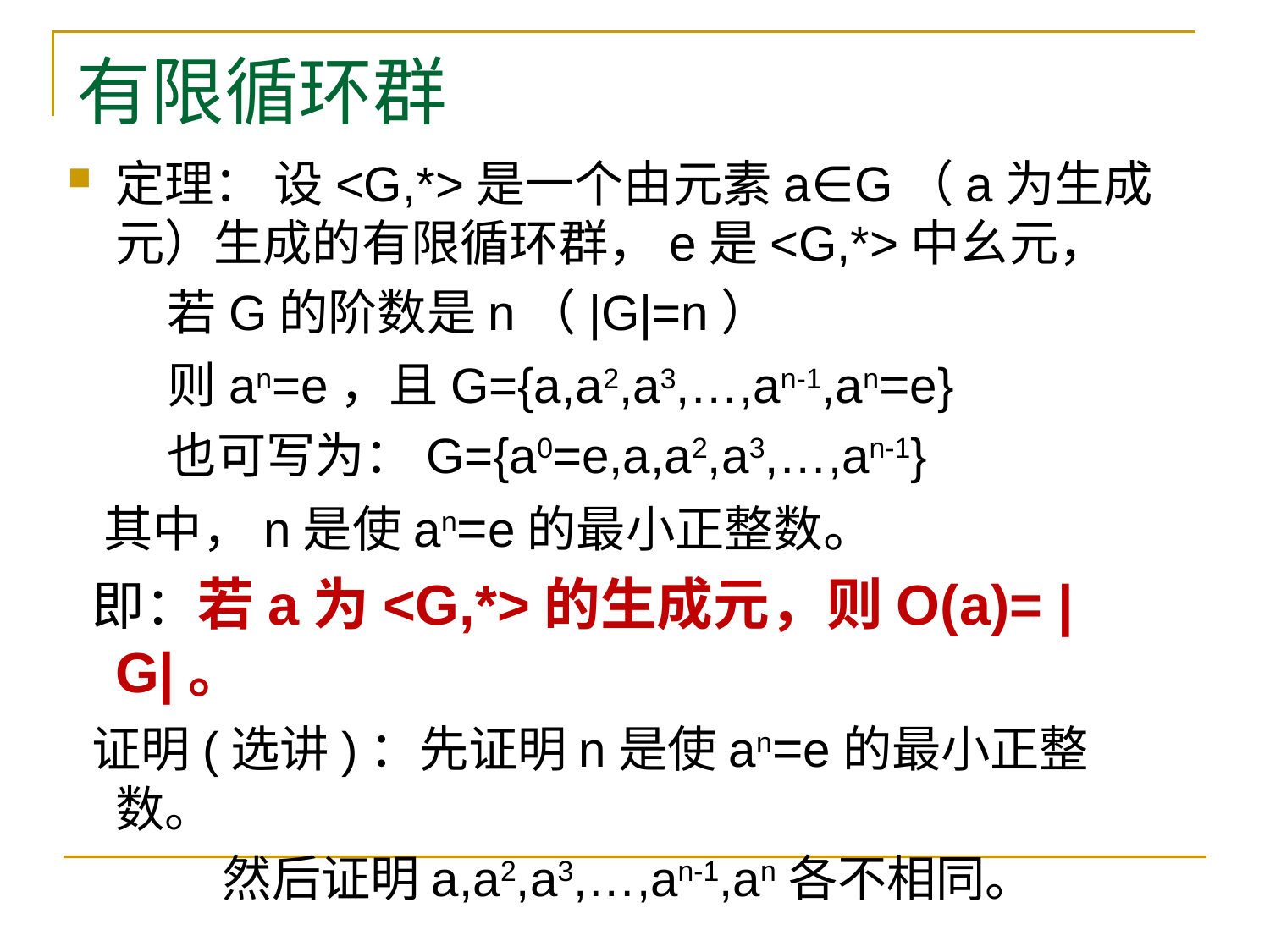

# 有限循环群
定理： 设<G,*>是一个由元素a∈G（a为生成元）生成的有限循环群，e是<G,*>中幺元，
        若G的阶数是n（|G|=n）
        则an=e，且G={a,a2,a3,…,an-1,an=e}
        也可写为：G={a0=e,a,a2,a3,…,an-1}
  其中，n是使an=e的最小正整数。
 即：若a为<G,*>的生成元，则O(a)= |G|。
 证明(选讲)：先证明n是使an=e的最小正整数。
             然后证明a,a2,a3,…,an-1,an各不相同。